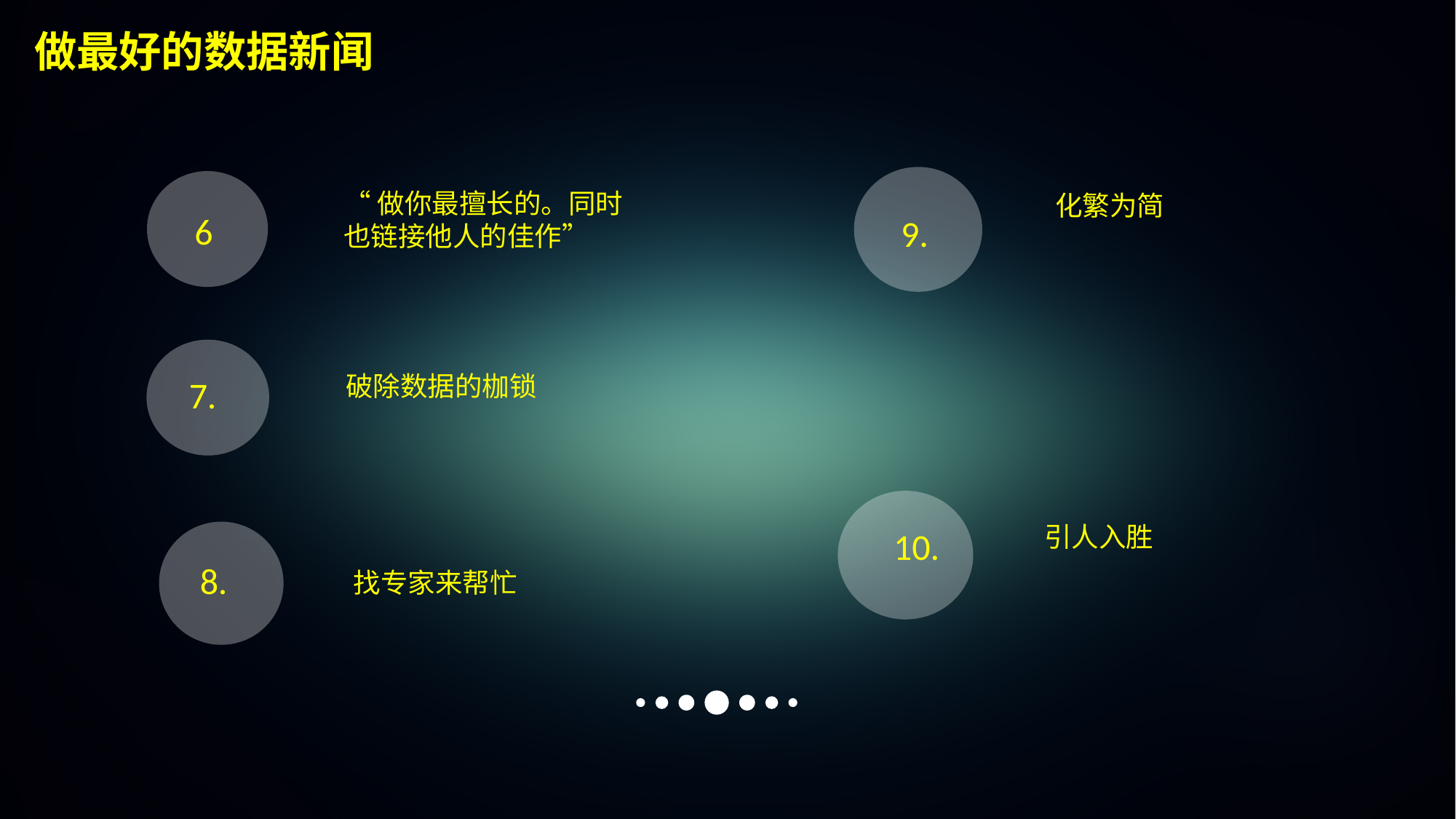

做最好的数据新闻

6

9.

“做你最擅长的。同时也链接他人的佳作”
化繁为简

7.

破除数据的枷锁

10.

8.

引人入胜

找专家来帮忙